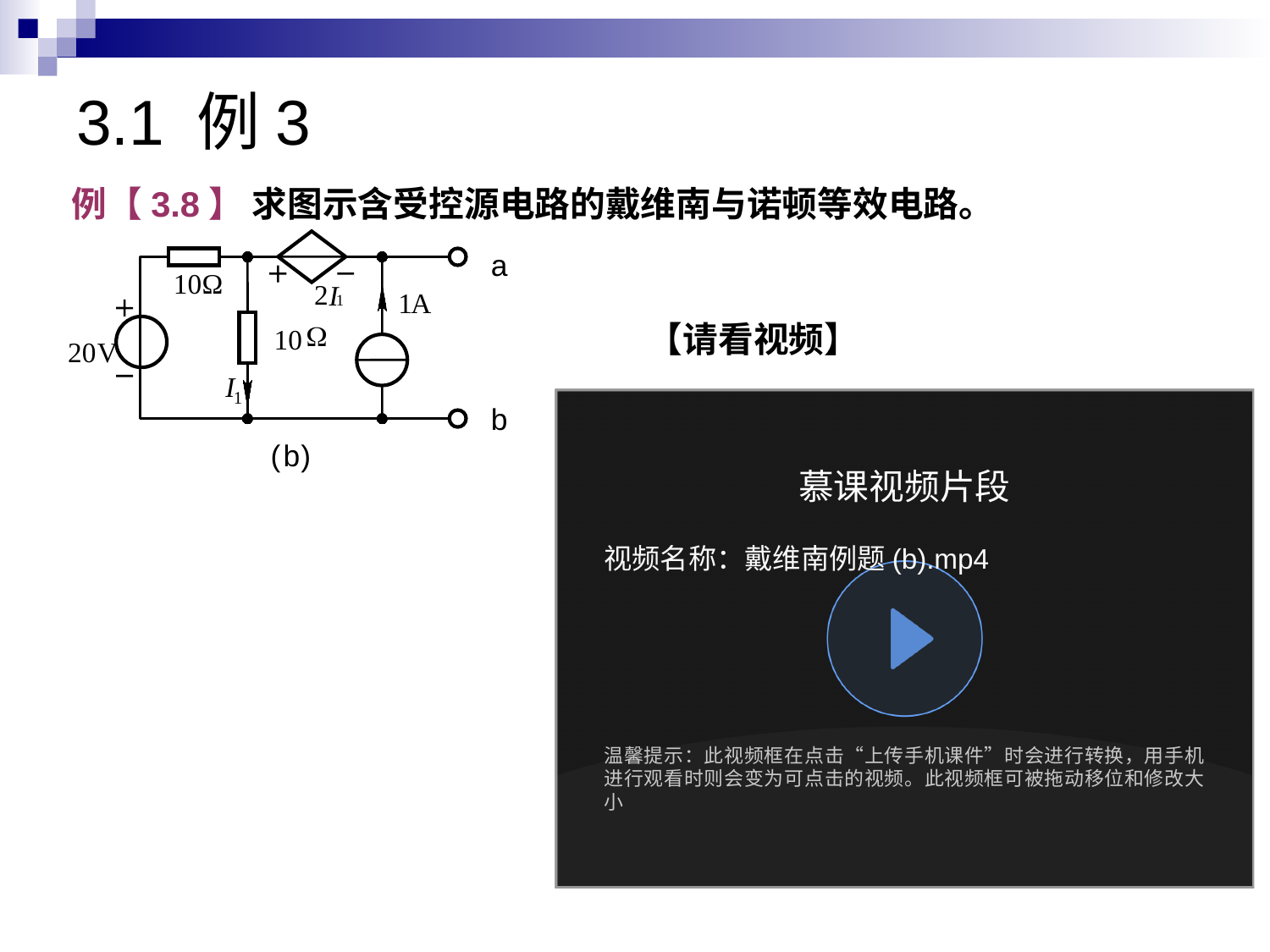

# 3.1 例3
例【3.8】 求图示含受控源电路的戴维南与诺顿等效电路。

a

2
I
1

1
A

Ω
10
20
V

I
1

b

(
b
)
10Ω
【请看视频】
慕课视频片段

视频名称：戴维南例题(b).mp4

温馨提示：此视频框在点击“上传手机课件”时会进行转换，用手机进行观看时则会变为可点击的视频。此视频框可被拖动移位和修改大小